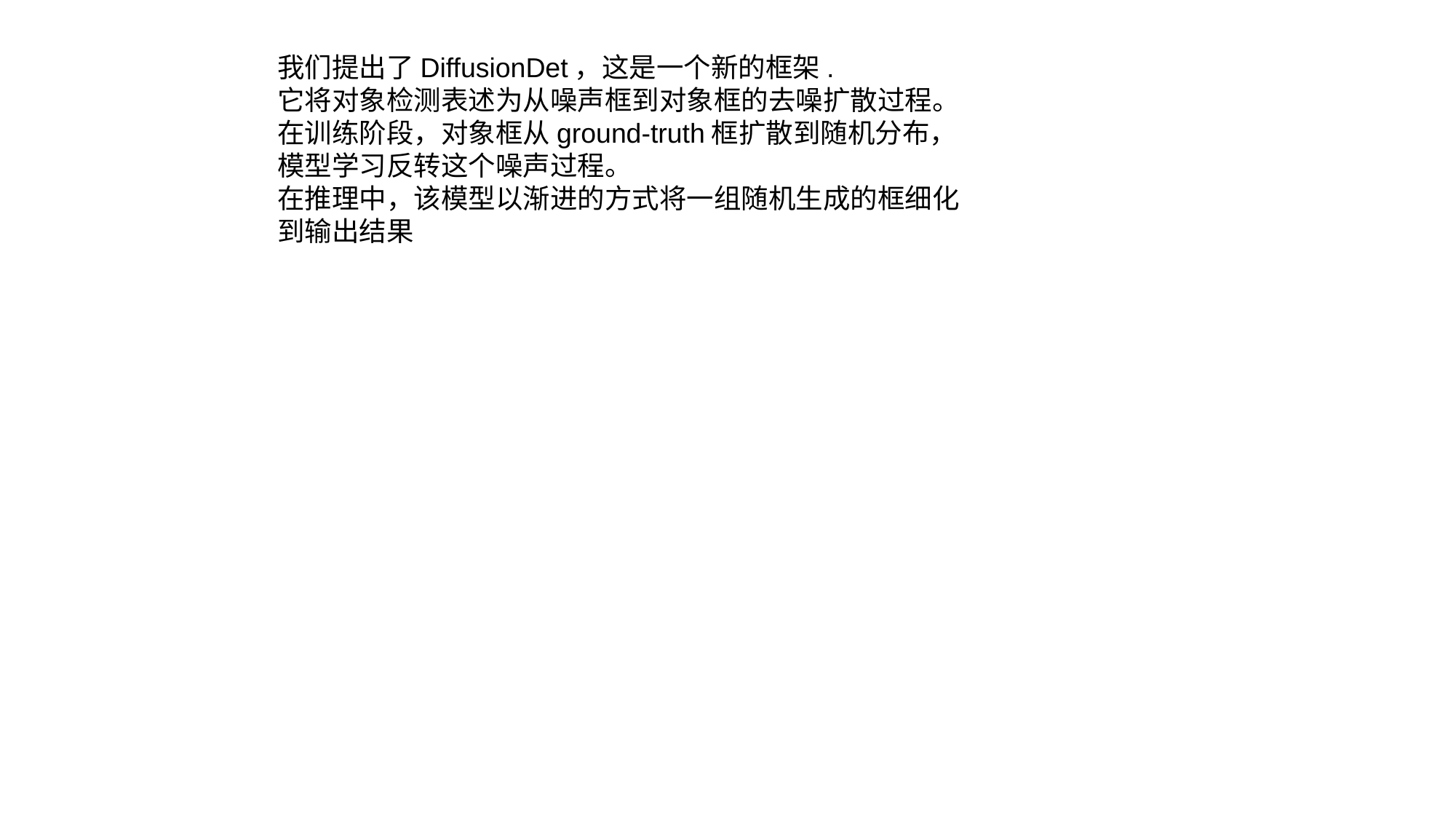

我们提出了DiffusionDet，这是一个新的框架.
它将对象检测表述为从噪声框到对象框的去噪扩散过程。   在训练阶段，对象框从ground-truth框扩散到随机分布，模型学习反转这个噪声过程。
在推理中，该模型以渐进的方式将一组随机生成的框细化到输出结果